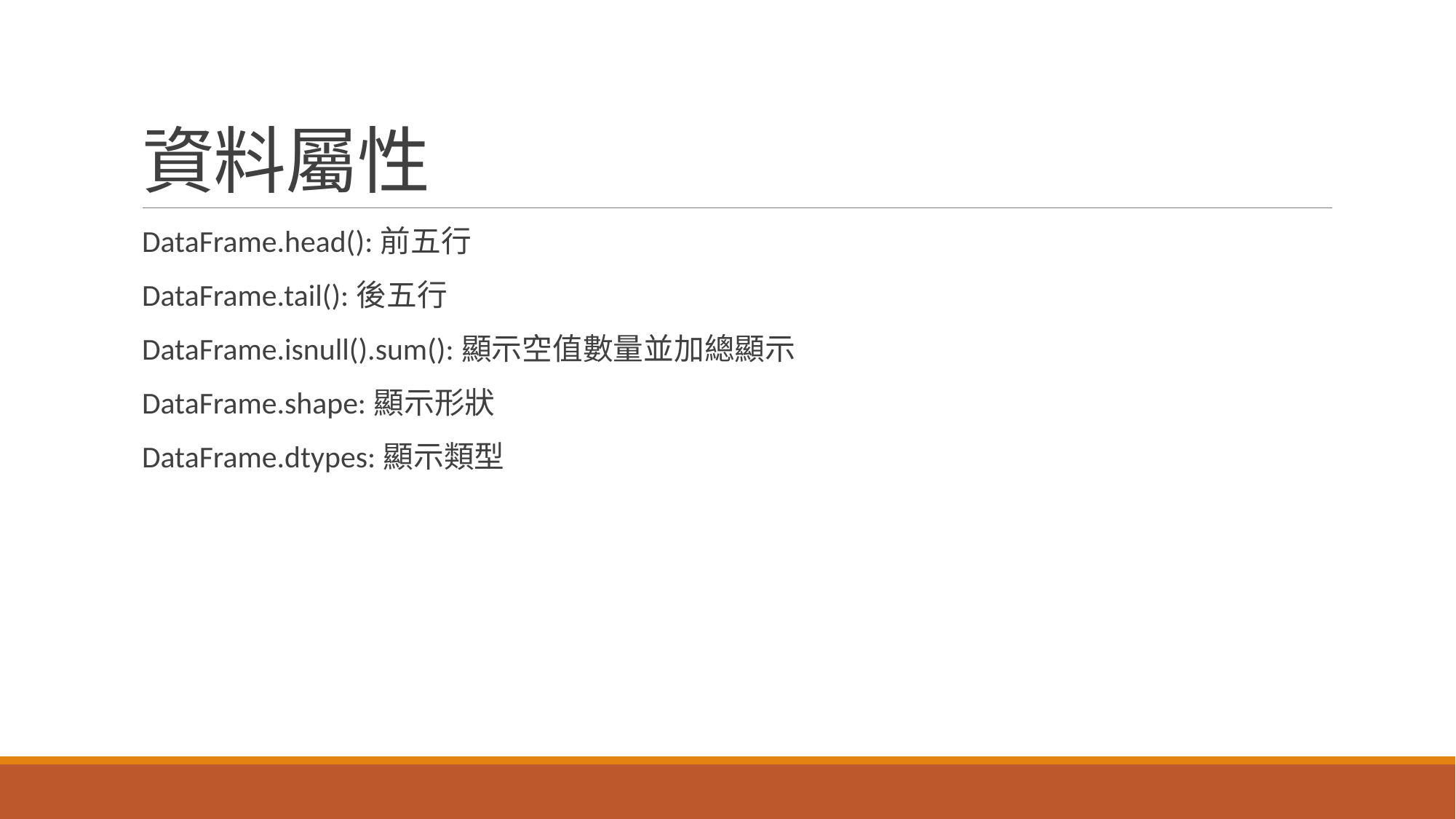

# 資料屬性
DataFrame.head():前五行
DataFrame.tail():後五行
DataFrame.isnull().sum():顯示空值數量並加總顯示
DataFrame.shape:顯示形狀
DataFrame.dtypes:顯示類型